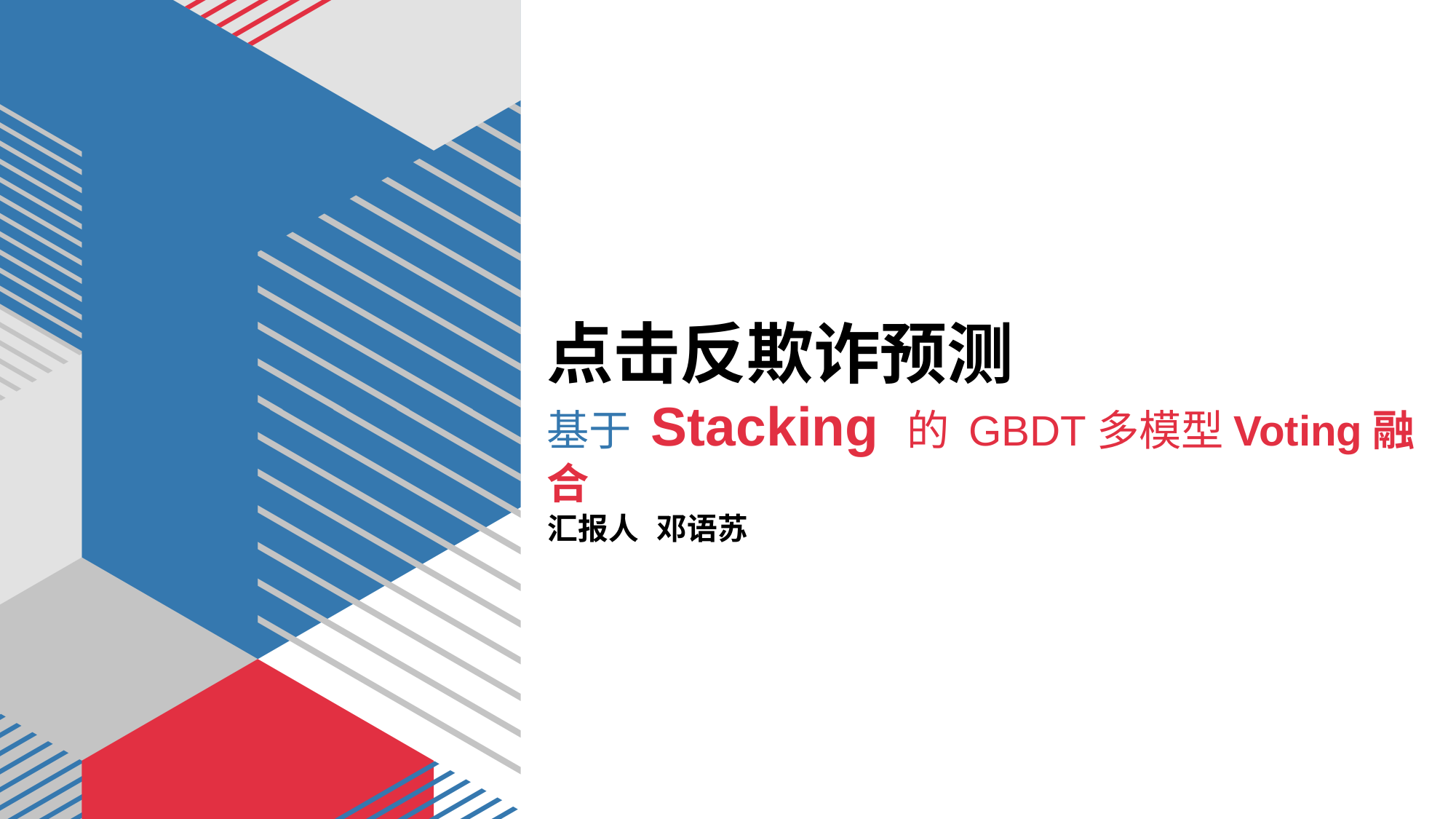

# 点击反欺诈预测 基于 Stacking 的 GBDT多模型Voting融合
汇报人	邓语苏